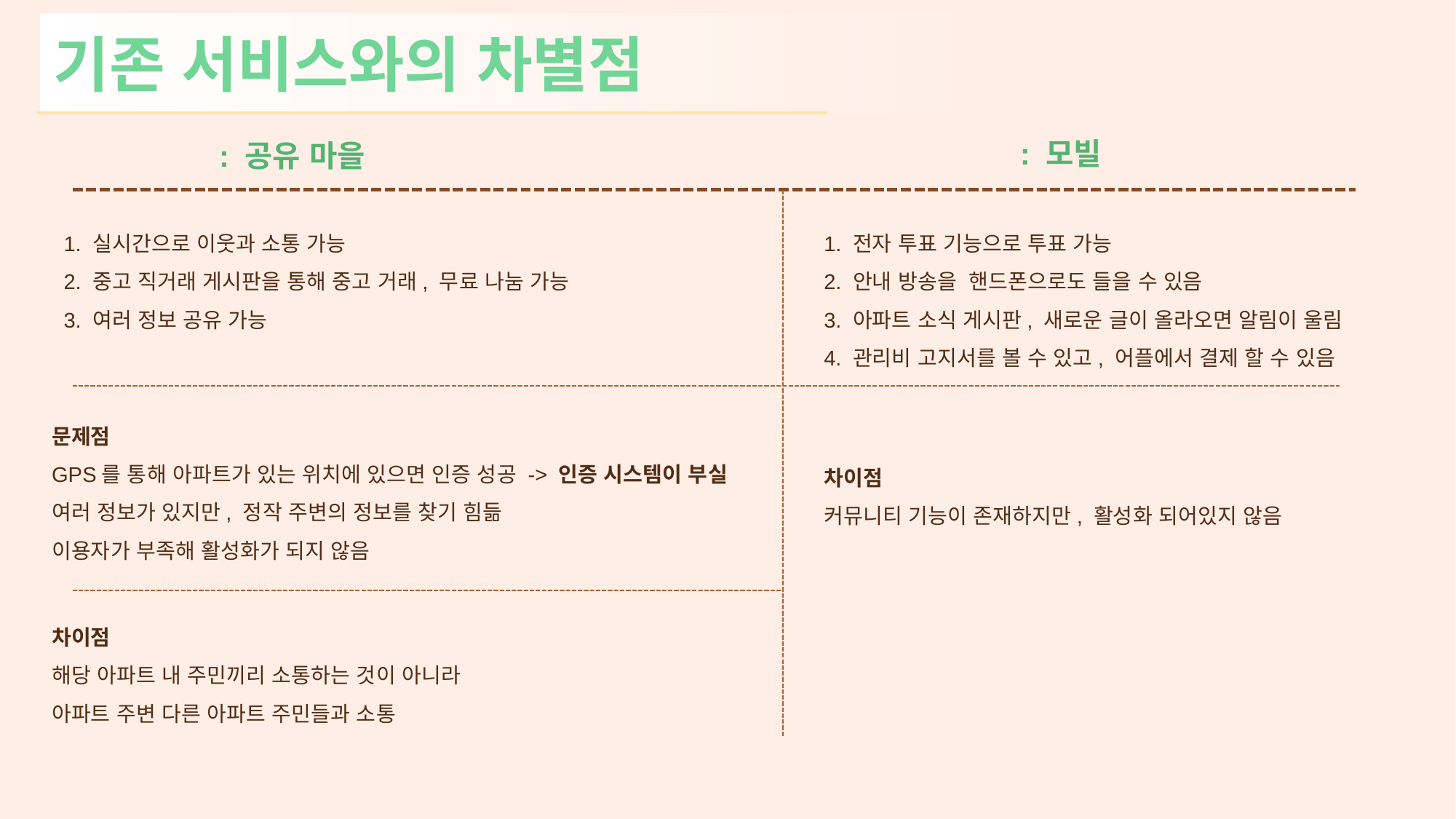

기존 서비스와의 차별점
기존 서비스와의 차별점
: 모빌
: 공유 마을
1. 실시간으로 이웃과 소통 가능
2. 중고 직거래 게시판을 통해 중고 거래, 무료 나눔 가능
3. 여러 정보 공유 가능
1. 전자 투표 기능으로 투표 가능
2. 안내 방송을  핸드폰으로도 들을 수 있음
3. 아파트 소식 게시판, 새로운 글이 올라오면 알림이 울림
4. 관리비 고지서를 볼 수 있고, 어플에서 결제 할 수 있음
문제점
GPS를 통해 아파트가 있는 위치에 있으면 인증 성공 -> 인증 시스템이 부실
여러 정보가 있지만, 정작 주변의 정보를 찾기 힘듦
이용자가 부족해 활성화가 되지 않음
차이점
커뮤니티 기능이 존재하지만, 활성화 되어있지 않음
차이점
해당 아파트 내 주민끼리 소통하는 것이 아니라
아파트 주변 다른 아파트 주민들과 소통